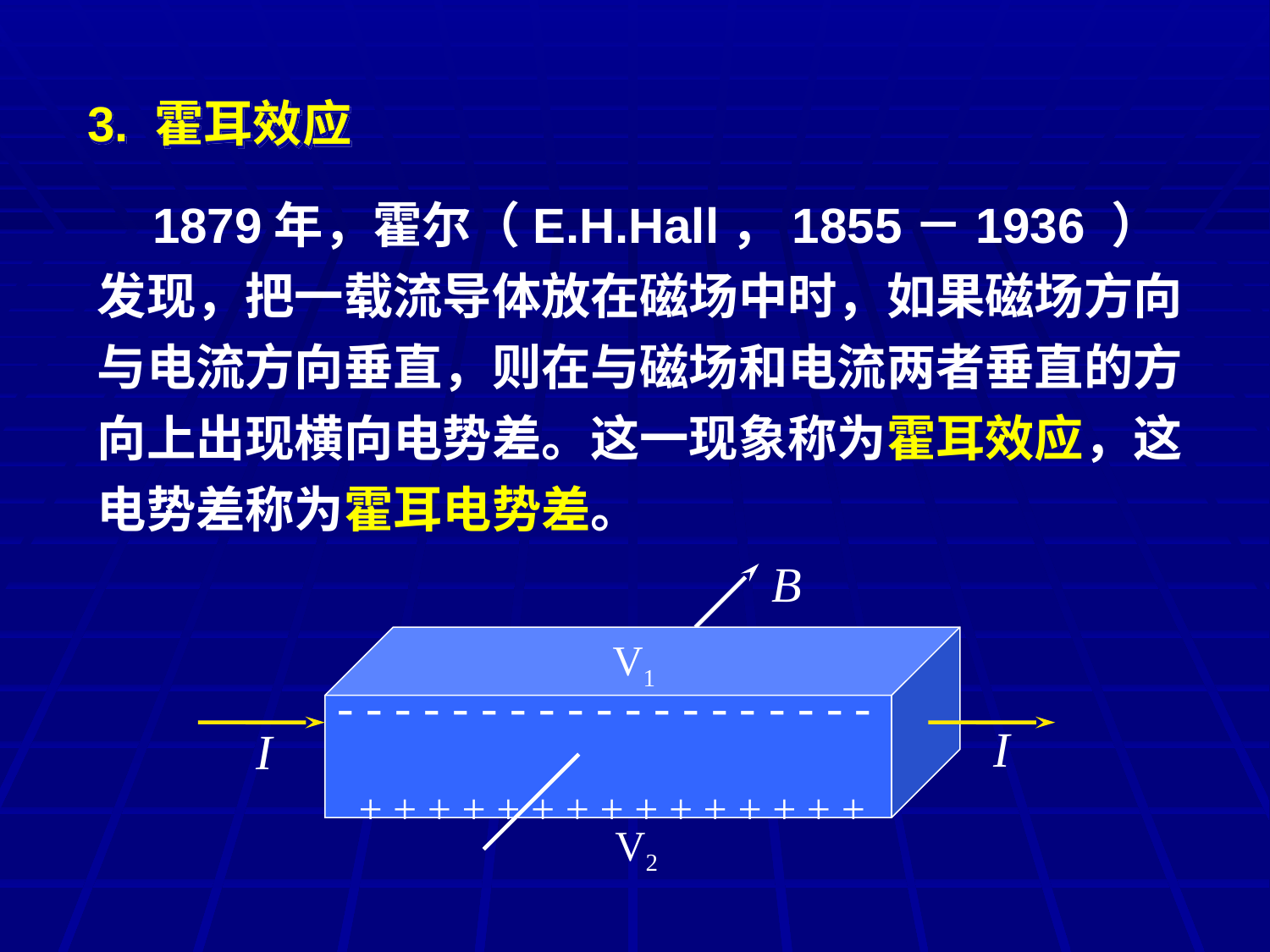

3. 霍耳效应
    1879年，霍尔（E.H.Hall，1855－1936 ）发现，把一载流导体放在磁场中时，如果磁场方向与电流方向垂直，则在与磁场和电流两者垂直的方向上出现横向电势差。这一现象称为霍耳效应，这电势差称为霍耳电势差。
B

V1
V2
- - - - - - - - - - - - - - - - - - -
+ + + + + + + + + + + + + + +
I
I